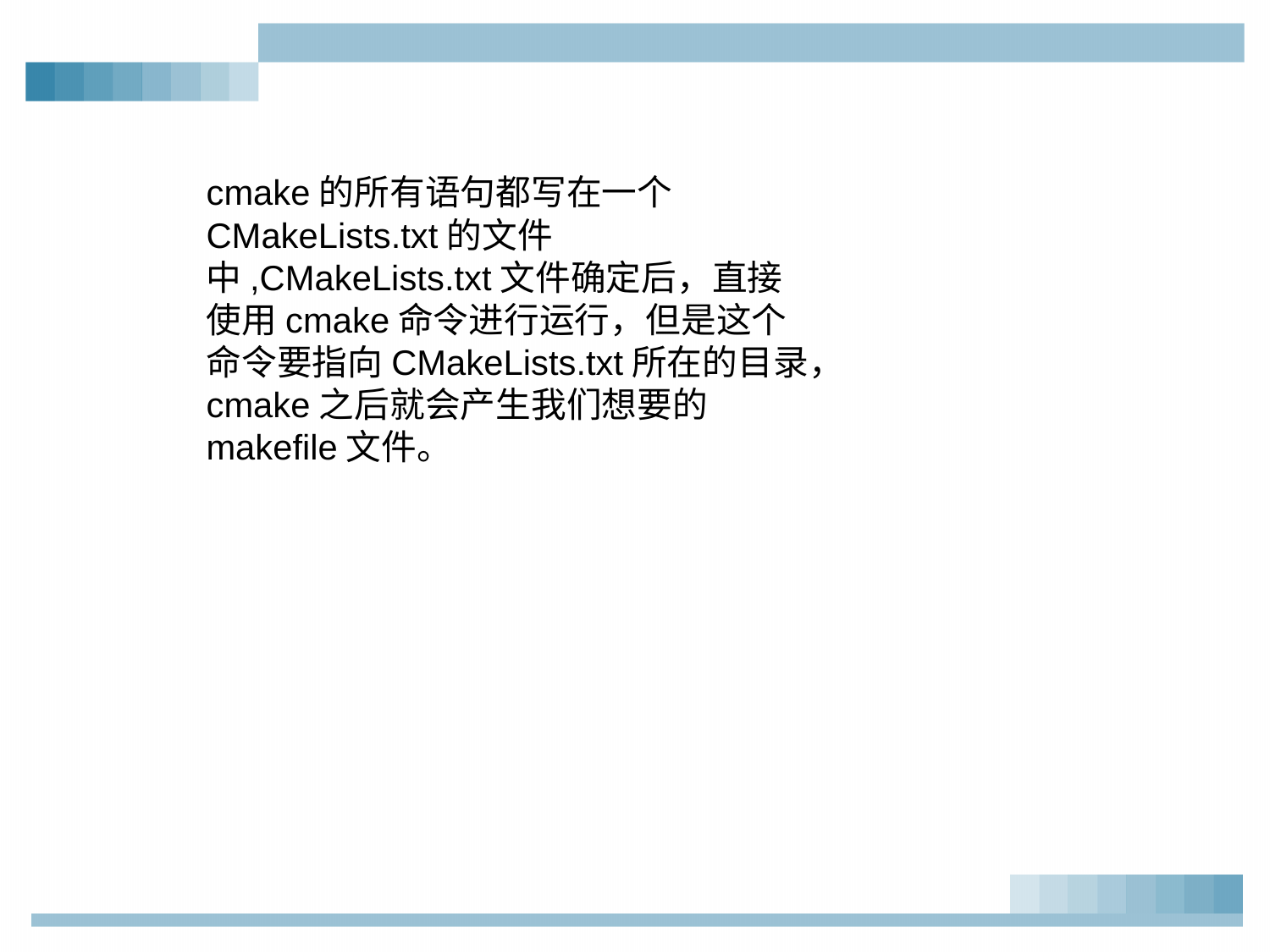

cmake的所有语句都写在一个CMakeLists.txt的文件中,CMakeLists.txt文件确定后，直接使用cmake命令进行运行，但是这个命令要指向CMakeLists.txt所在的目录，cmake之后就会产生我们想要的makefile文件。